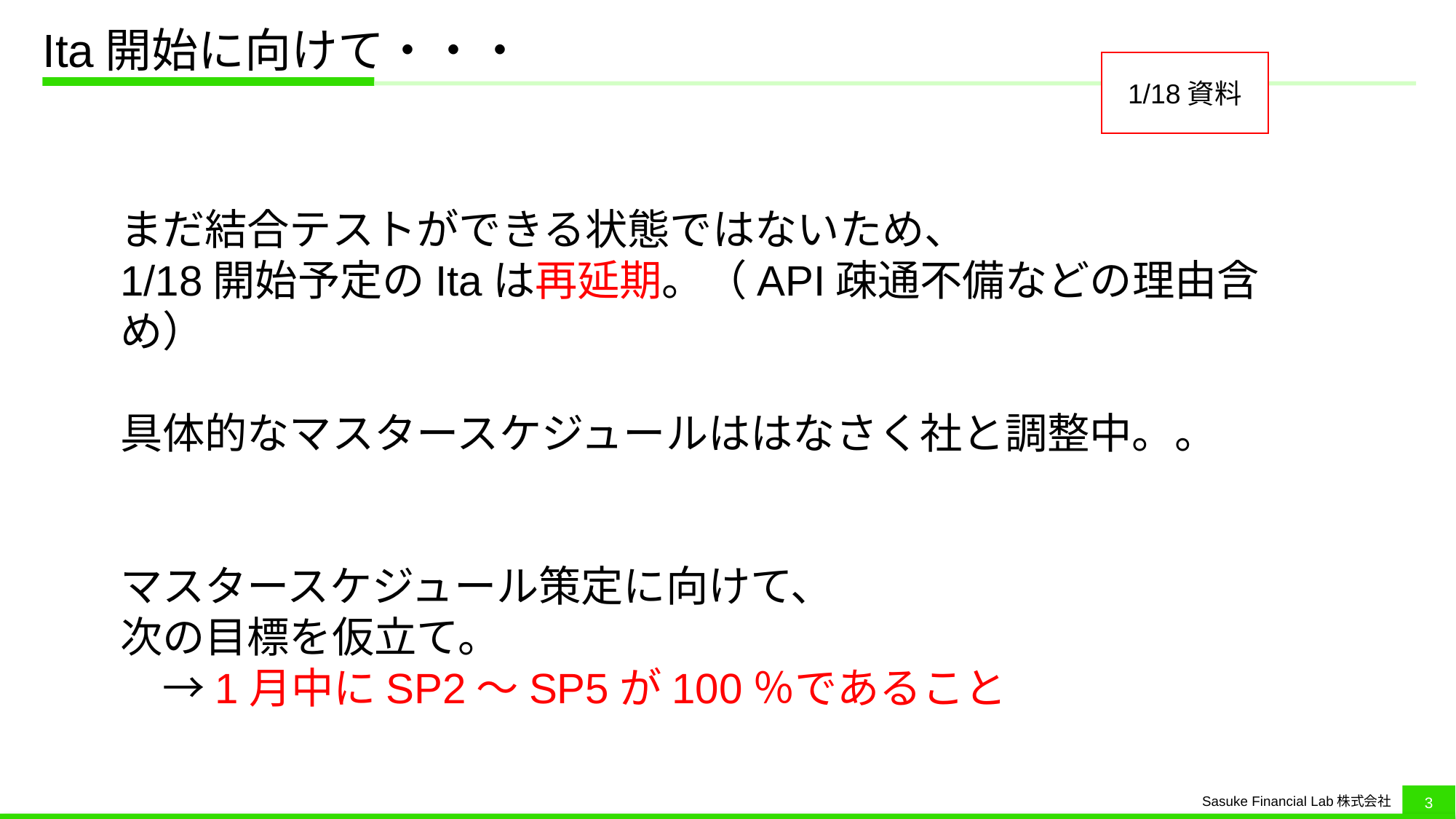

# Ita開始に向けて・・・
1/18資料
まだ結合テストができる状態ではないため、
1/18開始予定のItaは再延期。（API疎通不備などの理由含め）

具体的なマスタースケジュールははなさく社と調整中。。

マスタースケジュール策定に向けて、
次の目標を仮立て。
　→1月中にSP2〜SP5が100％であること
3
Sasuke Financial Lab株式会社